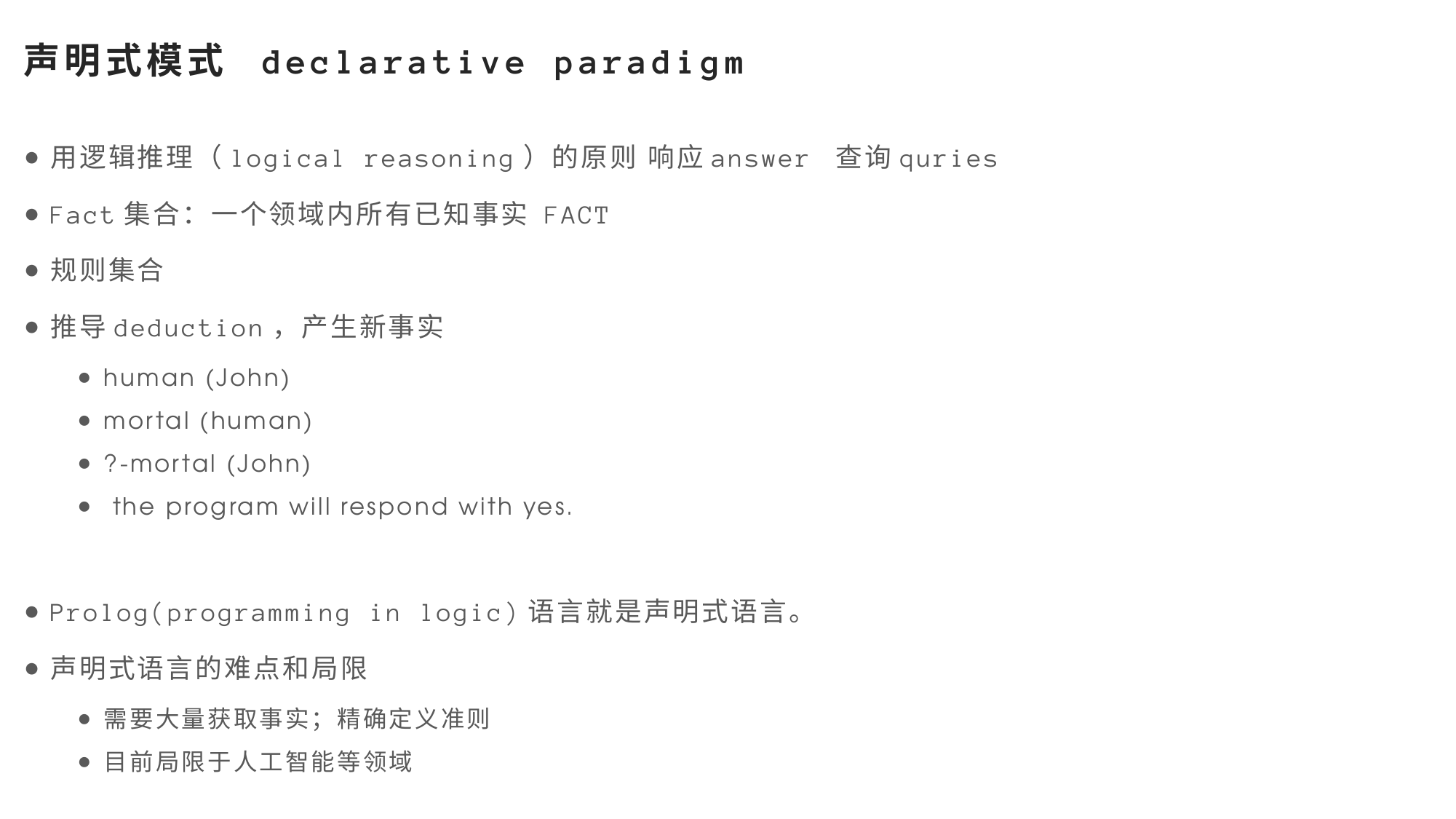

# 声明式模式  declarative paradigm
用逻辑推理（logical reasoning）的原则 响应answer 查询quries
Fact集合：一个领域内所有已知事实 FACT
规则集合
推导deduction，产生新事实
human (John)
mortal (human)
?-mortal (John)
 the program will respond with yes.

Prolog(programming in logic)语言就是声明式语言。
声明式语言的难点和局限
需要大量获取事实；精确定义准则
目前局限于人工智能等领域